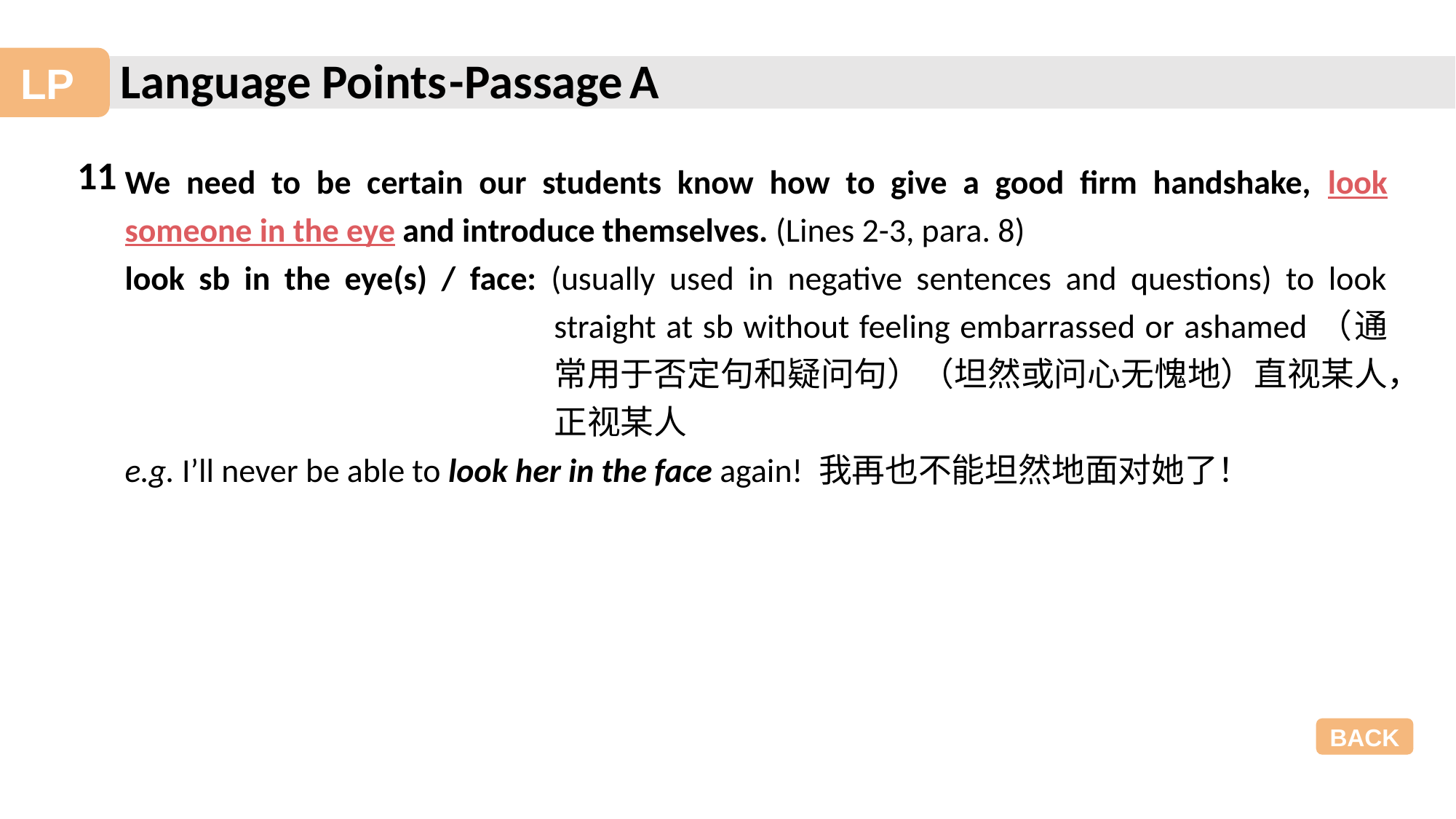

-Passage A
11
We need to be certain our students know how to give a good firm handshake, look someone in the eye and introduce themselves. (Lines 2-3, para. 8)
look sb in the eye(s) / face: (usually used in negative sentences and questions) to look straight at sb without feeling embarrassed or ashamed（通常用于否定句和疑问句）（坦然或问心无愧地）直视某人，正视某人
e.g. I’ll never be able to look her in the face again! 我再也不能坦然地面对她了！
BACK